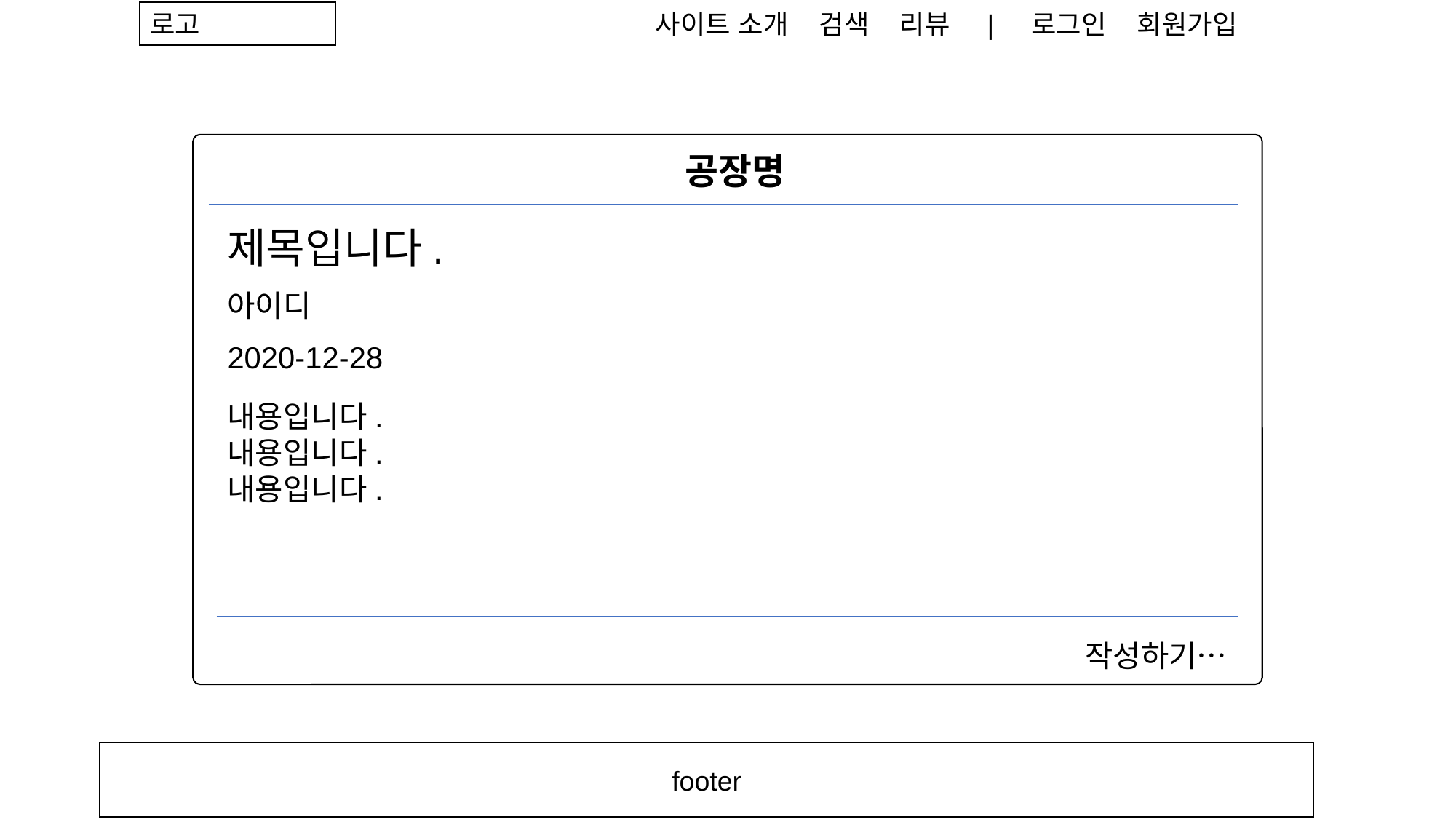

로고
사이트 소개    검색    리뷰    |    로그인    회원가입

공장명
제목입니다.
아이디
2020-12-28
내용입니다.
내용입니다.
내용입니다.
작성하기…
footer